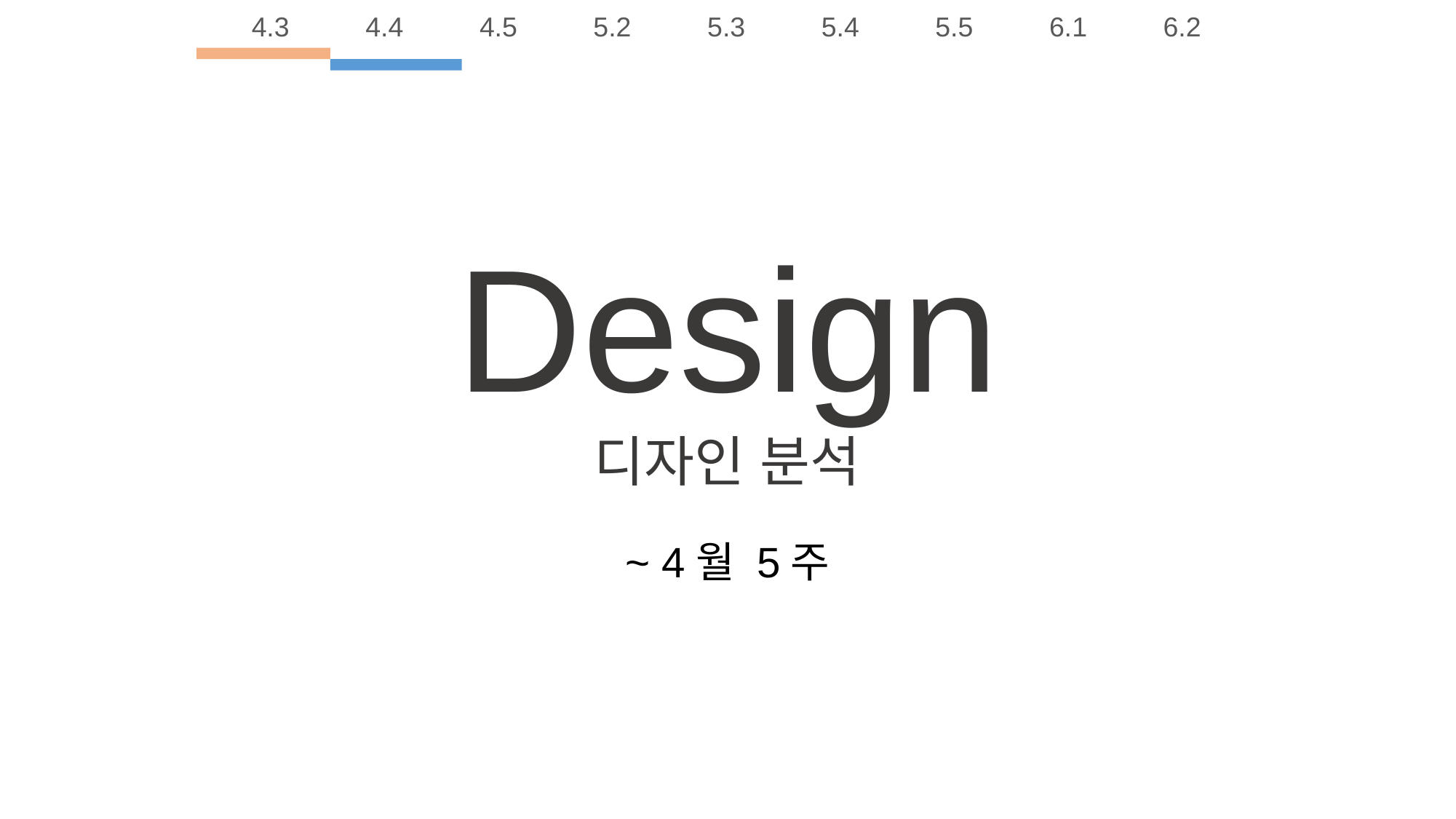

4.3          4.4          4.5          5.2          5.3          5.4          5.5          6.1          6.2

Design
디자인 분석
~ 4월 5주